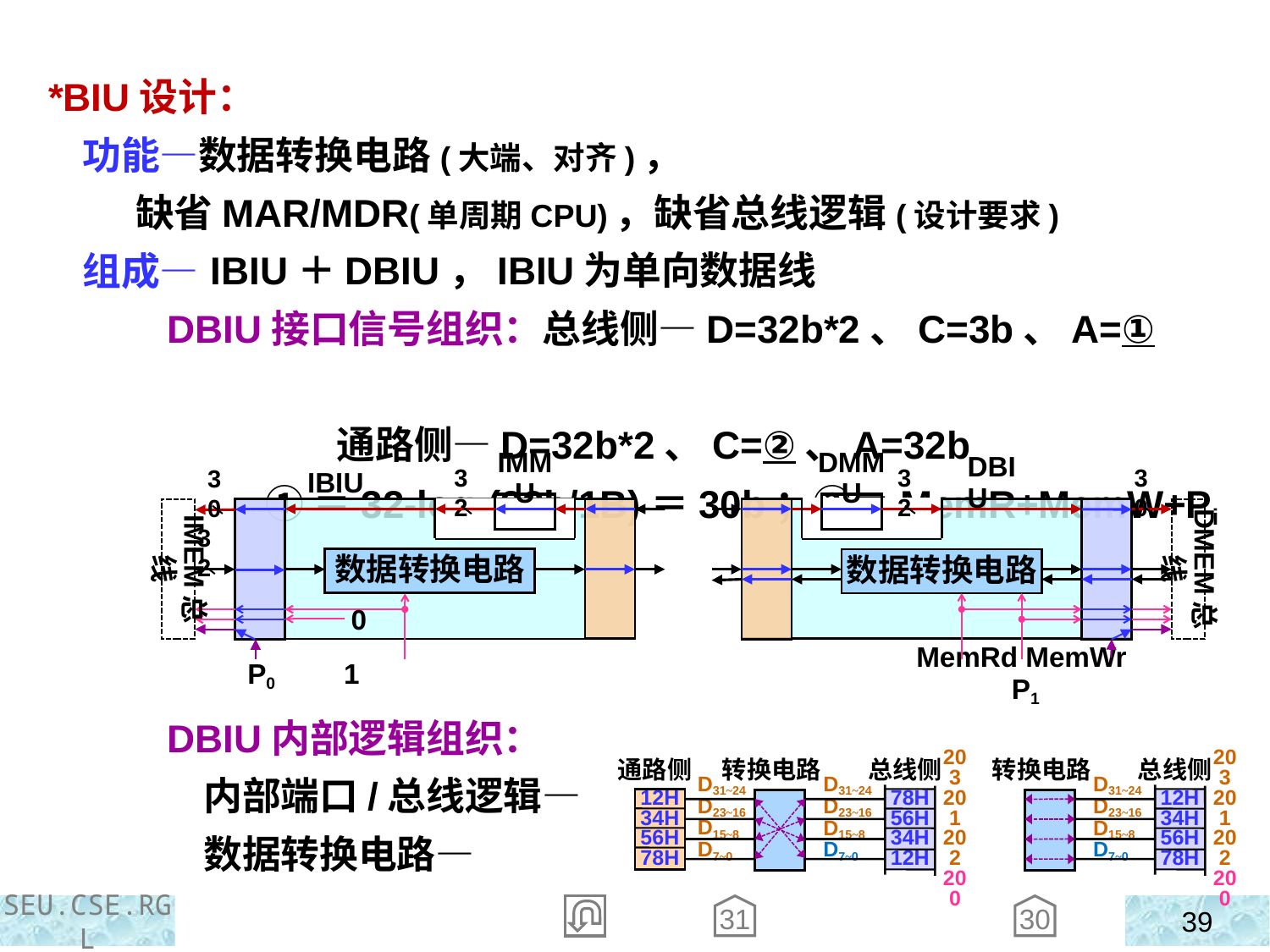

*BIU设计：
    功能—数据转换电路(大端、对齐)，
          缺省MAR/MDR(单周期CPU)，缺省总线逻辑(设计要求)
    组成—
    IBIU＋DBIU，IBIU为单向数据线
DBIU接口信号组织：总线侧—D=32b*2、C=3b、A=①
                  通路侧—D=32b*2、C=②、A=32b
           ①＝32-log2(32b/1B)＝30b；②＝MemR+MemW+Pi
IMMU
IBIU
32
30

IMEM总线

32
数据转换电路
0
P0         1
DMMU
DBIU
32

DMEM总线
数据转换电路
30
MemRd MemWr  P1
DBIU内部逻辑组织：
   内部端口/总线逻辑—
   数据转换电路—
通路侧
转换电路
总线侧
D31~24
D23~16
D15~8
D7~0
D31~24
D23~16
D15~8
D7~0

12H
34H
56H
78H

78H
56H
34H
12H
203
201
202
200

转换电路
总线侧
D31~24
D23~16
D15~8
D7~0

12H
34H
56H
78H
203
201
202
200

31
30
SEU.CSE.RGL

39